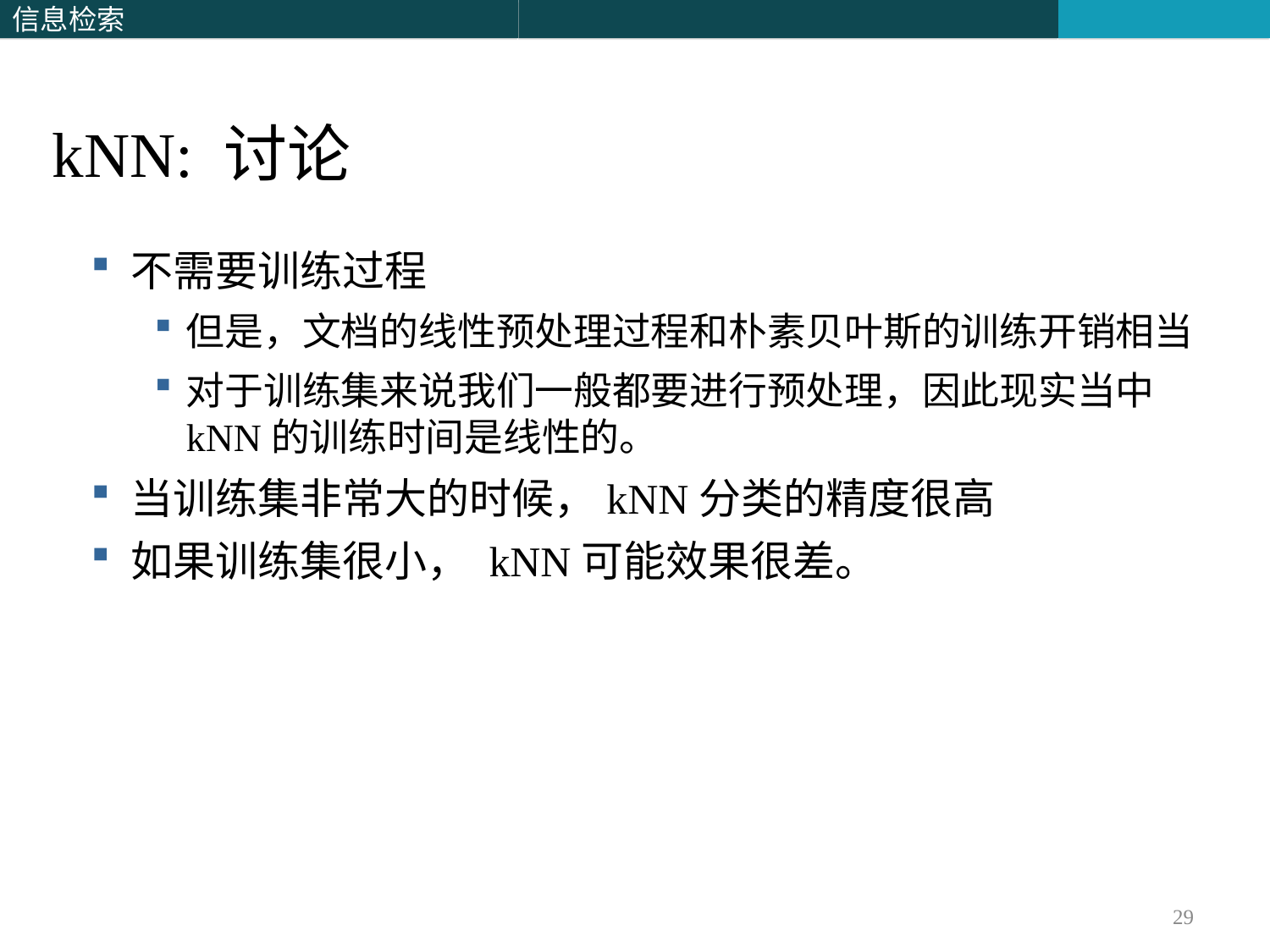

kNN: 讨论
不需要训练过程
但是，文档的线性预处理过程和朴素贝叶斯的训练开销相当
对于训练集来说我们一般都要进行预处理，因此现实当中kNN的训练时间是线性的。
当训练集非常大的时候，kNN分类的精度很高
如果训练集很小， kNN可能效果很差。
29